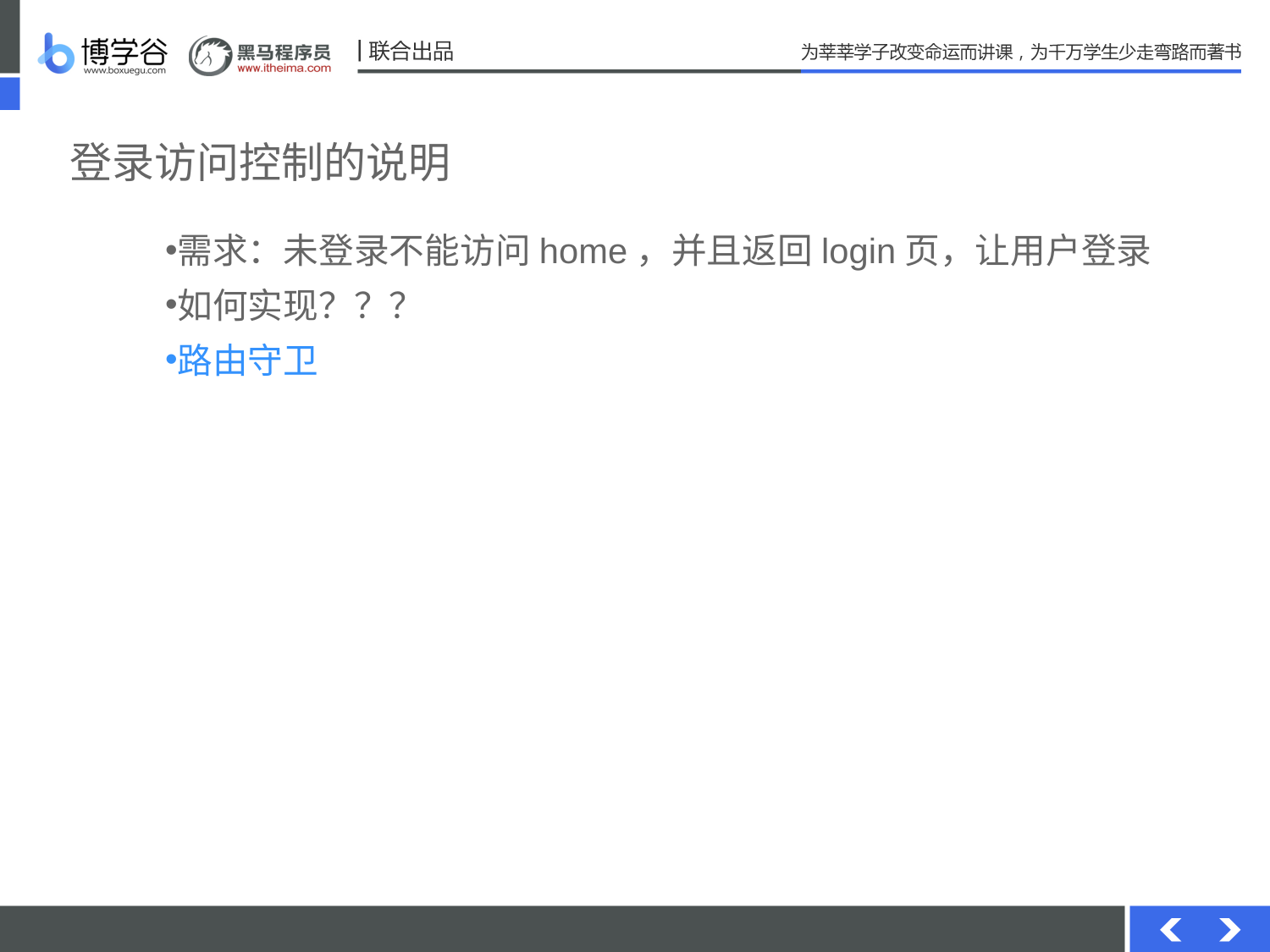

# 登录访问控制的说明
需求：未登录不能访问home，并且返回login页，让用户登录
如何实现？？？
路由守卫